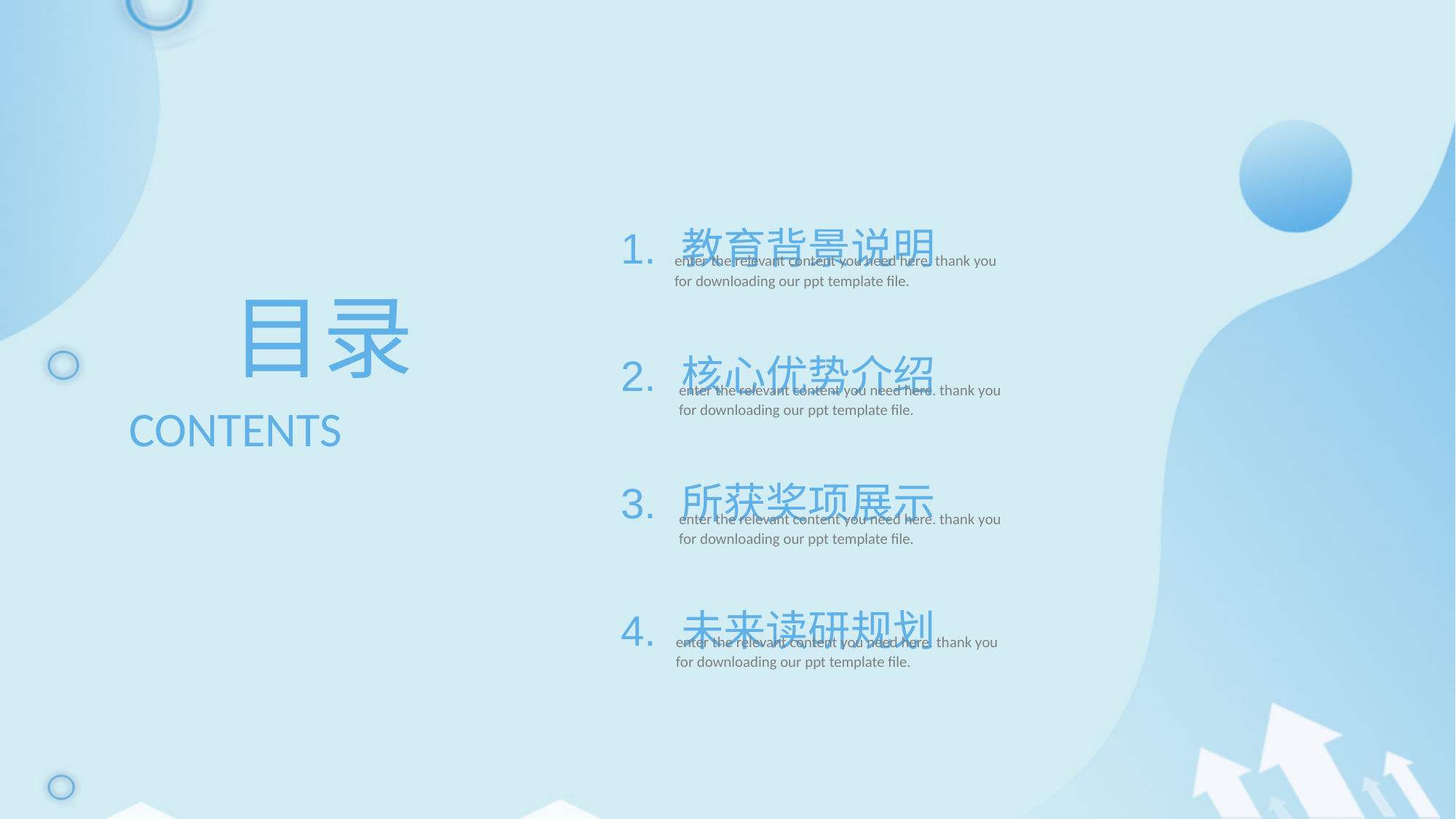

教育背景说明
 核心优势介绍
 所获奖项展示
 未来读研规划
enter the relevant content you need here. thank you for downloading our ppt template file.
目录
enter the relevant content you need here. thank you for downloading our ppt template file.
CONTENTS
enter the relevant content you need here. thank you for downloading our ppt template file.
enter the relevant content you need here. thank you for downloading our ppt template file.